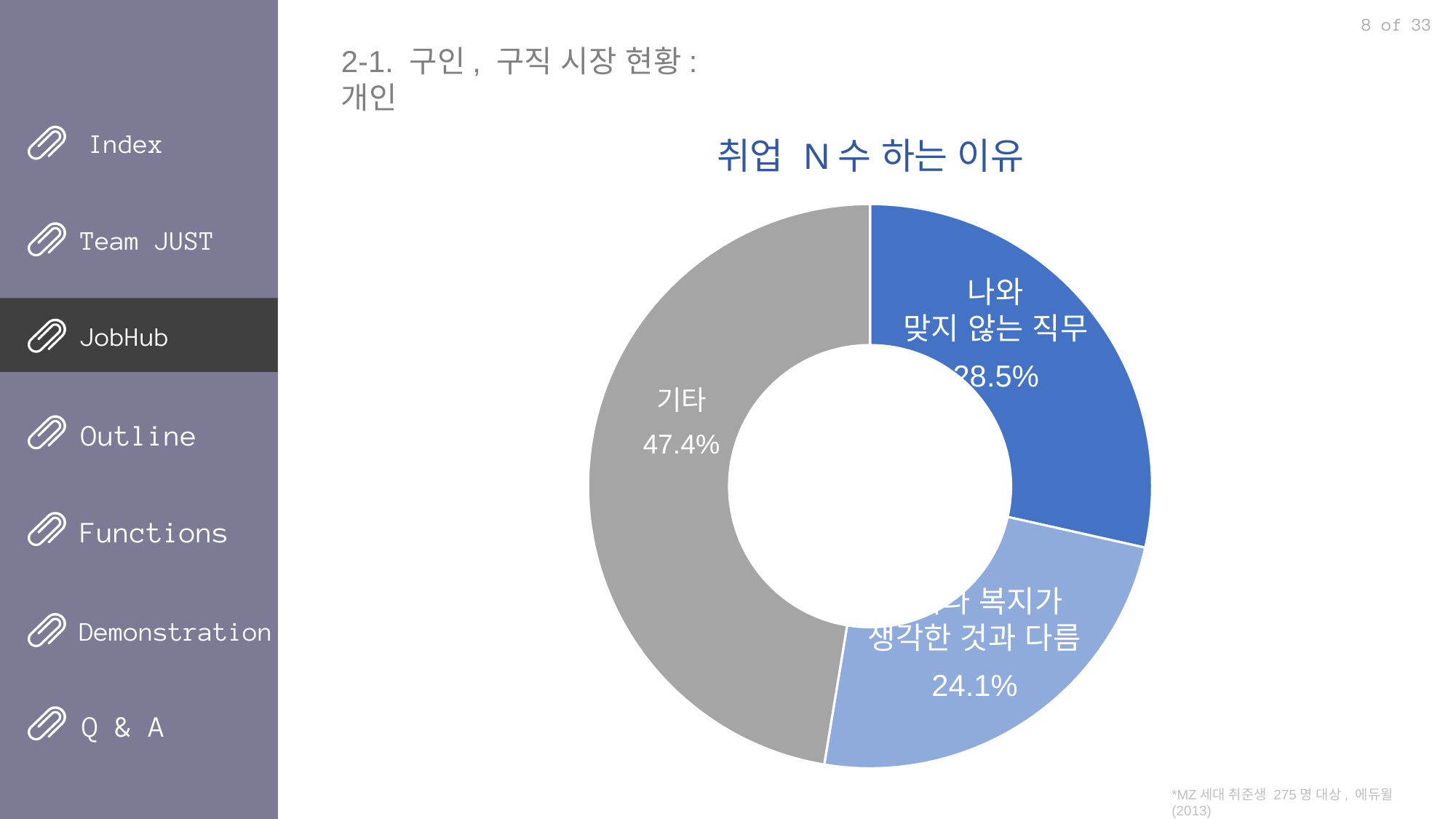

8 of 33
2-1. 구인, 구직 시장 현황: 개인

### Chart: 취업 N수 하는 이유

| Category | 열1 |
|---|---|
| 1 | 28.5 |
| 2 | 24.1 |
| 3 | 47.4 |
Index

Team JUST

나와
맞지 않는 직무

28.5%

JobHub

기타

47.4%
Outline

Functions

급여나 복지가
생각한 것과 다름

24.1%
Demonstration

Q & A

*MZ세대 취준생 275명 대상, 에듀윌(2013)